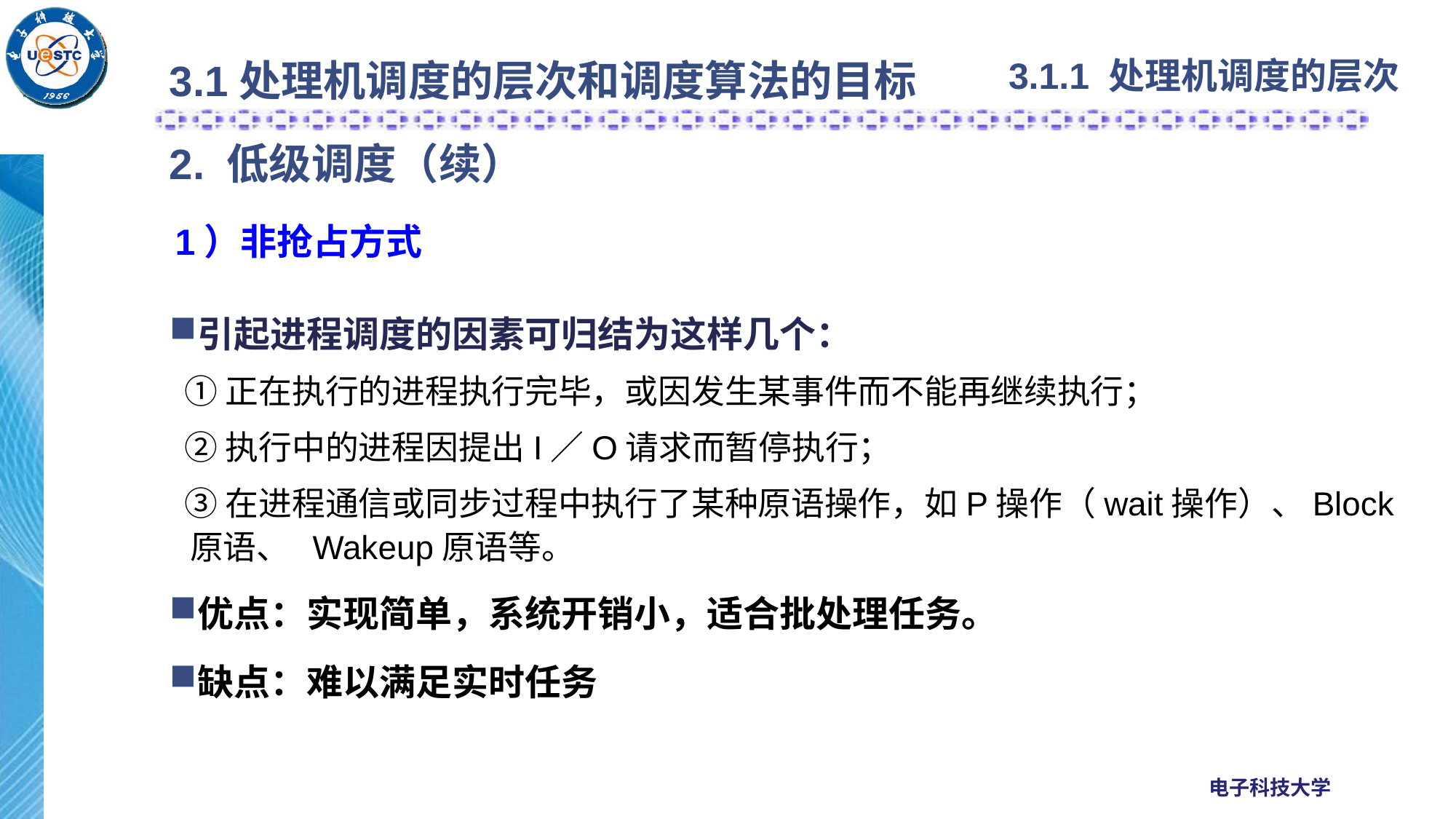

3.1处理机调度的层次和调度算法的目标
3.1.1 处理机调度的层次
# 2. 低级调度（续）
1）非抢占方式
引起进程调度的因素可归结为这样几个：
  ①正在执行的进程执行完毕，或因发生某事件而不能再继续执行；
  ②执行中的进程因提出I／O请求而暂停执行；
  ③在进程通信或同步过程中执行了某种原语操作，如P操作（wait操作）、Block原语、  Wakeup原语等。
优点：实现简单，系统开销小，适合批处理任务。
缺点：难以满足实时任务